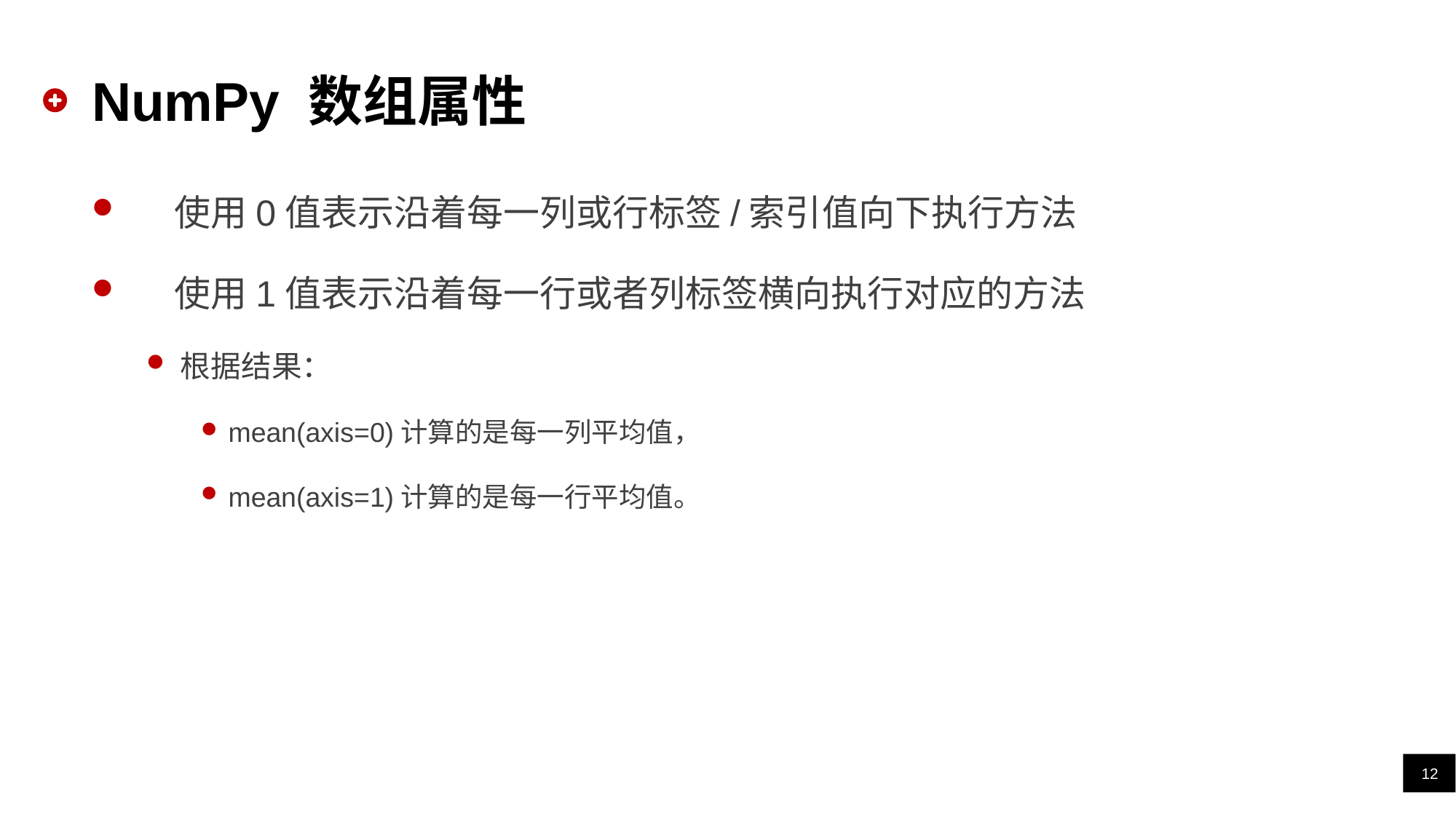

# NumPy 数组属性
    使用0值表示沿着每一列或行标签/索引值向下执行方法
    使用1值表示沿着每一行或者列标签横向执行对应的方法
根据结果：
mean(axis=0)计算的是每一列平均值，
mean(axis=1)计算的是每一行平均值。